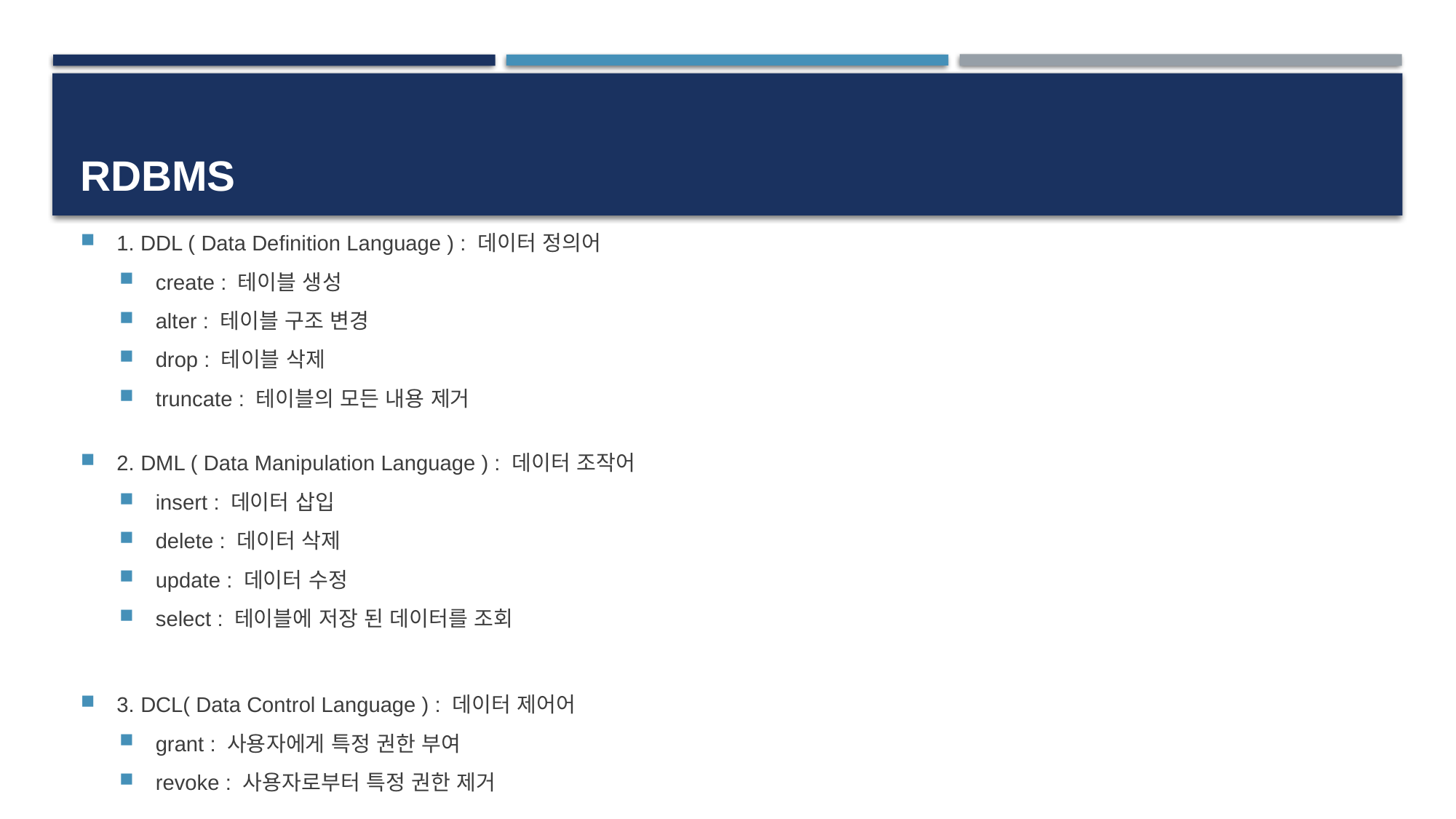

# rdbms
1. DDL ( Data Definition Language ) : 데이터 정의어
create : 테이블 생성
alter : 테이블 구조 변경
drop : 테이블 삭제
truncate : 테이블의 모든 내용 제거
2. DML ( Data Manipulation Language ) : 데이터 조작어
insert : 데이터 삽입
delete : 데이터 삭제
update : 데이터 수정
select : 테이블에 저장 된 데이터를 조회

3. DCL( Data Control Language ) : 데이터 제어어
grant : 사용자에게 특정 권한 부여
revoke : 사용자로부터 특정 권한 제거